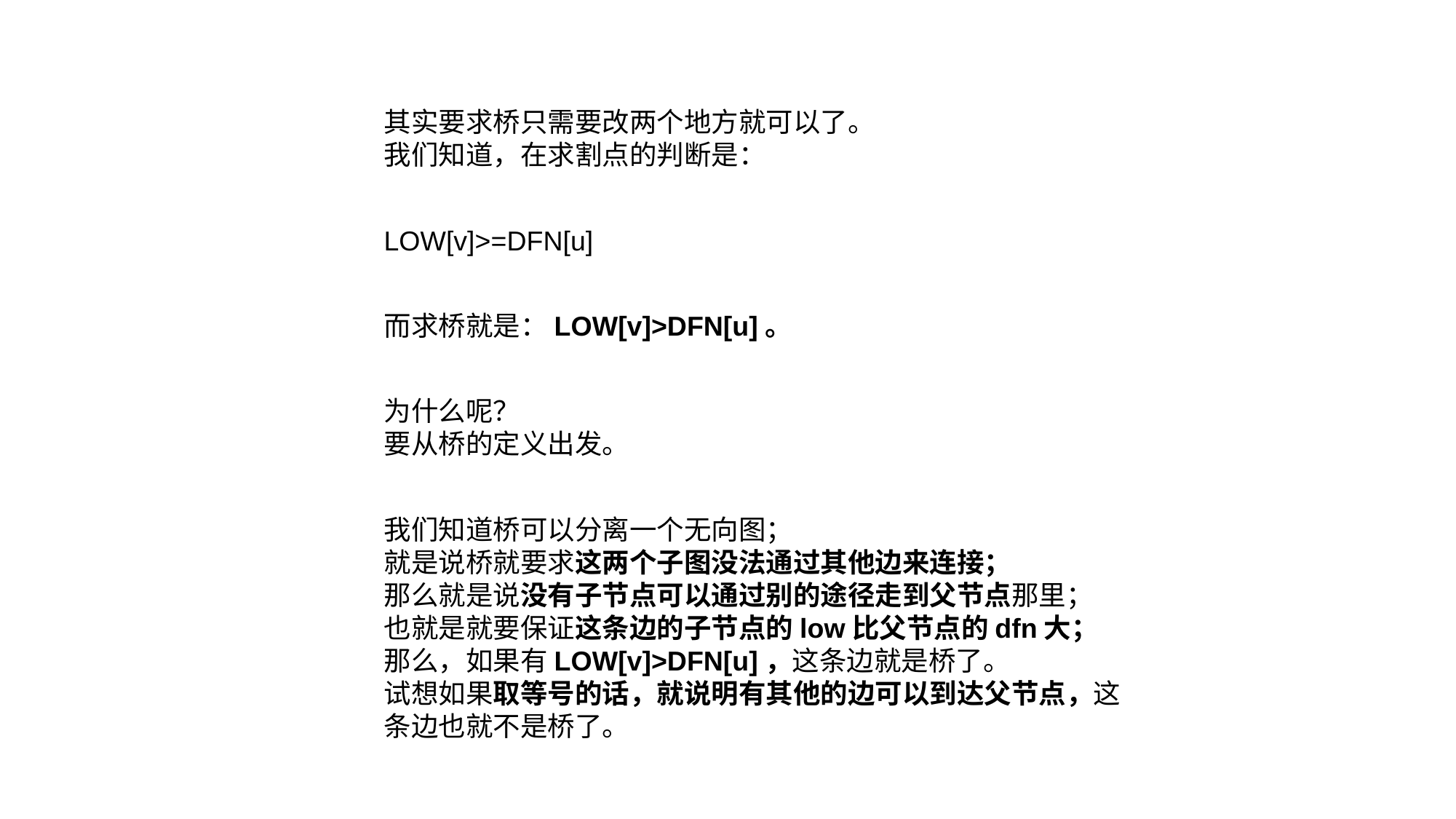

其实要求桥只需要改两个地方就可以了。
我们知道，在求割点的判断是：
LOW[v]>=DFN[u]
而求桥就是：LOW[v]>DFN[u]。
为什么呢？
要从桥的定义出发。
我们知道桥可以分离一个无向图；
就是说桥就要求这两个子图没法通过其他边来连接；
那么就是说没有子节点可以通过别的途径走到父节点那里；
也就是就要保证这条边的子节点的low比父节点的dfn大；
那么，如果有LOW[v]>DFN[u]，这条边就是桥了。
试想如果取等号的话，就说明有其他的边可以到达父节点，这条边也就不是桥了。